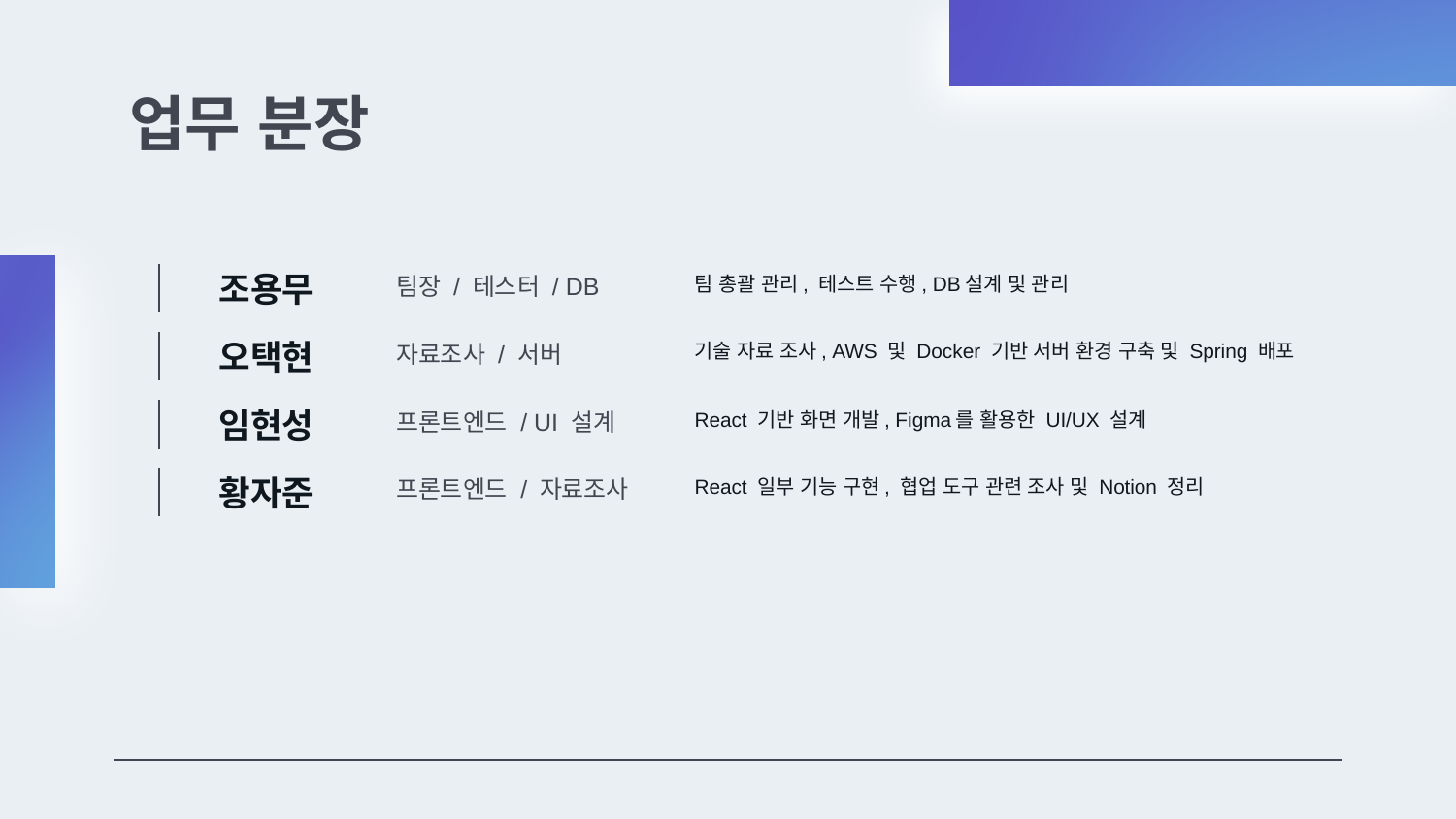

# 업무 분장
팀장 / 테스터 / DB
팀 총괄 관리, 테스트 수행, DB설계 및 관리
조용무
자료조사 / 서버
기술 자료 조사, AWS 및 Docker 기반 서버 환경 구축 및 Spring 배포
오택현
프론트엔드 / UI 설계
React 기반 화면 개발, Figma를 활용한 UI/UX 설계
임현성
프론트엔드 / 자료조사
React 일부 기능 구현, 협업 도구 관련 조사 및 Notion 정리
황자준